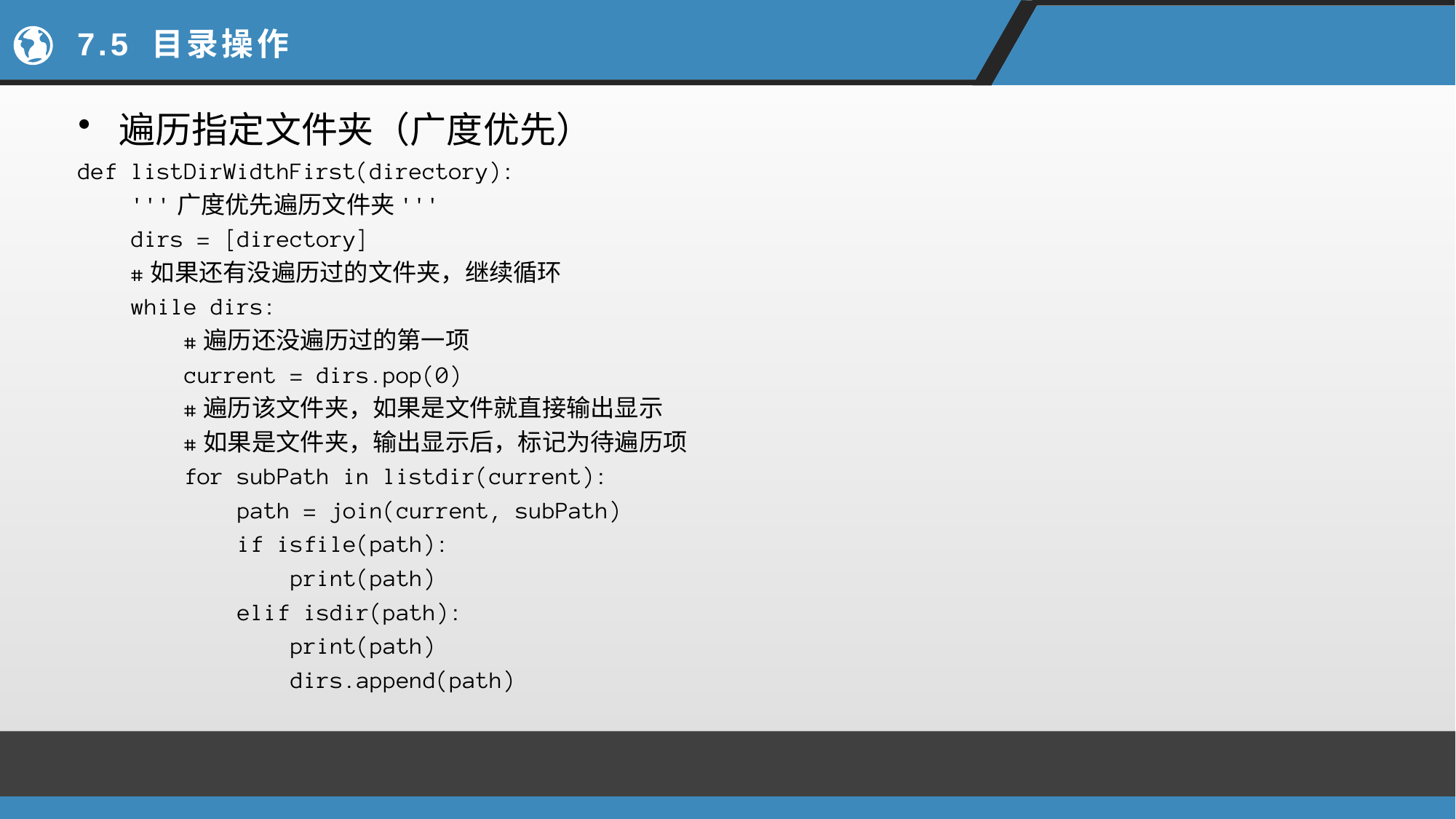

# 7.5 目录操作

遍历指定文件夹（广度优先）
def listDirWidthFirst(directory):
    '''广度优先遍历文件夹'''
    dirs = [directory]
    #如果还有没遍历过的文件夹，继续循环
    while dirs:
        #遍历还没遍历过的第一项
        current = dirs.pop(0)
        #遍历该文件夹，如果是文件就直接输出显示
        #如果是文件夹，输出显示后，标记为待遍历项
        for subPath in listdir(current):
            path = join(current, subPath)
            if isfile(path):
                print(path)
            elif isdir(path):
                print(path)
                dirs.append(path)